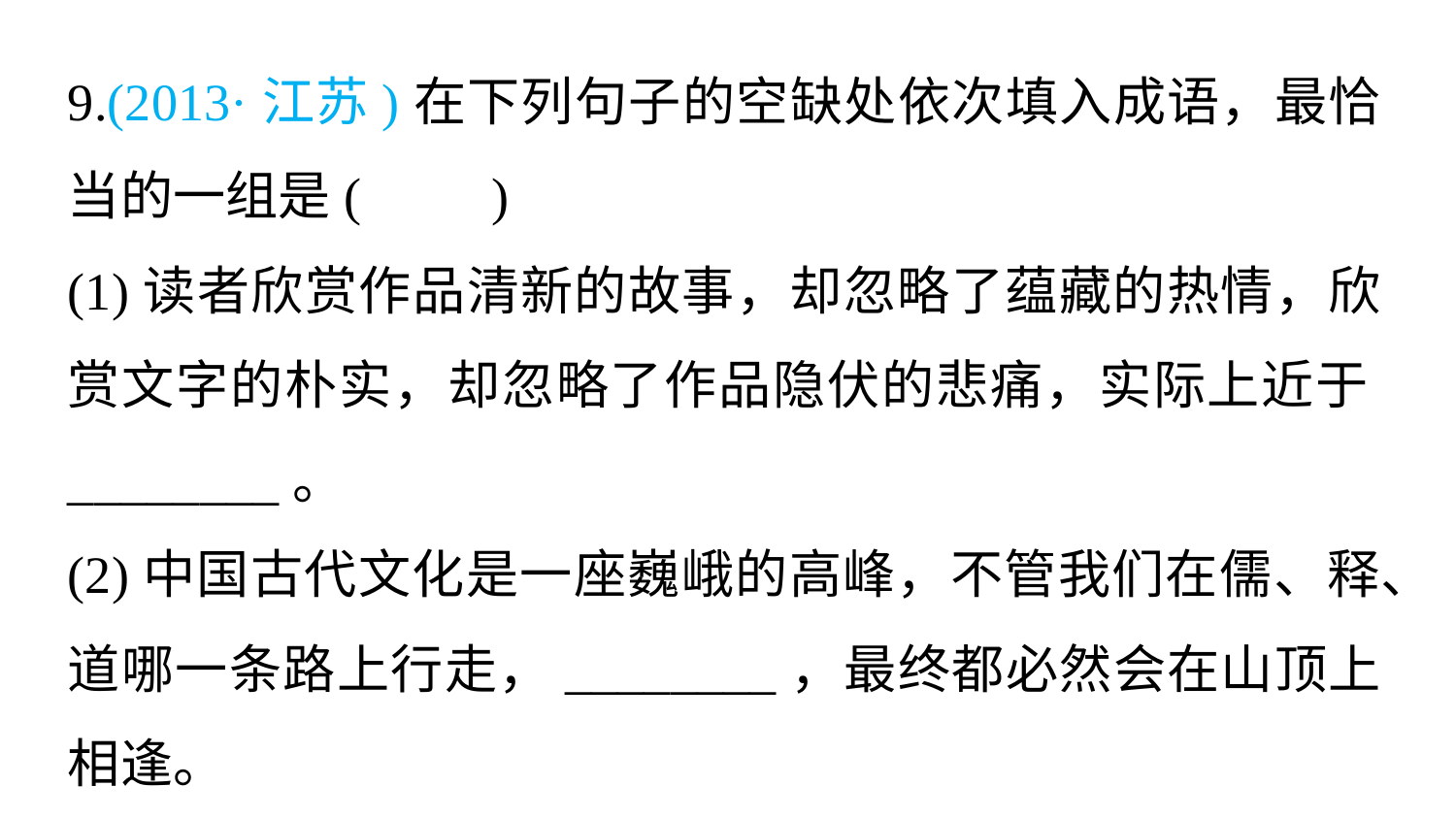

9.(2013·江苏)在下列句子的空缺处依次填入成语，最恰当的一组是(　　)
(1)读者欣赏作品清新的故事，却忽略了蕴藏的热情，欣赏文字的朴实，却忽略了作品隐伏的悲痛，实际上近于________。
(2)中国古代文化是一座巍峨的高峰，不管我们在儒、释、道哪一条路上行走，________，最终都必然会在山顶上相逢。